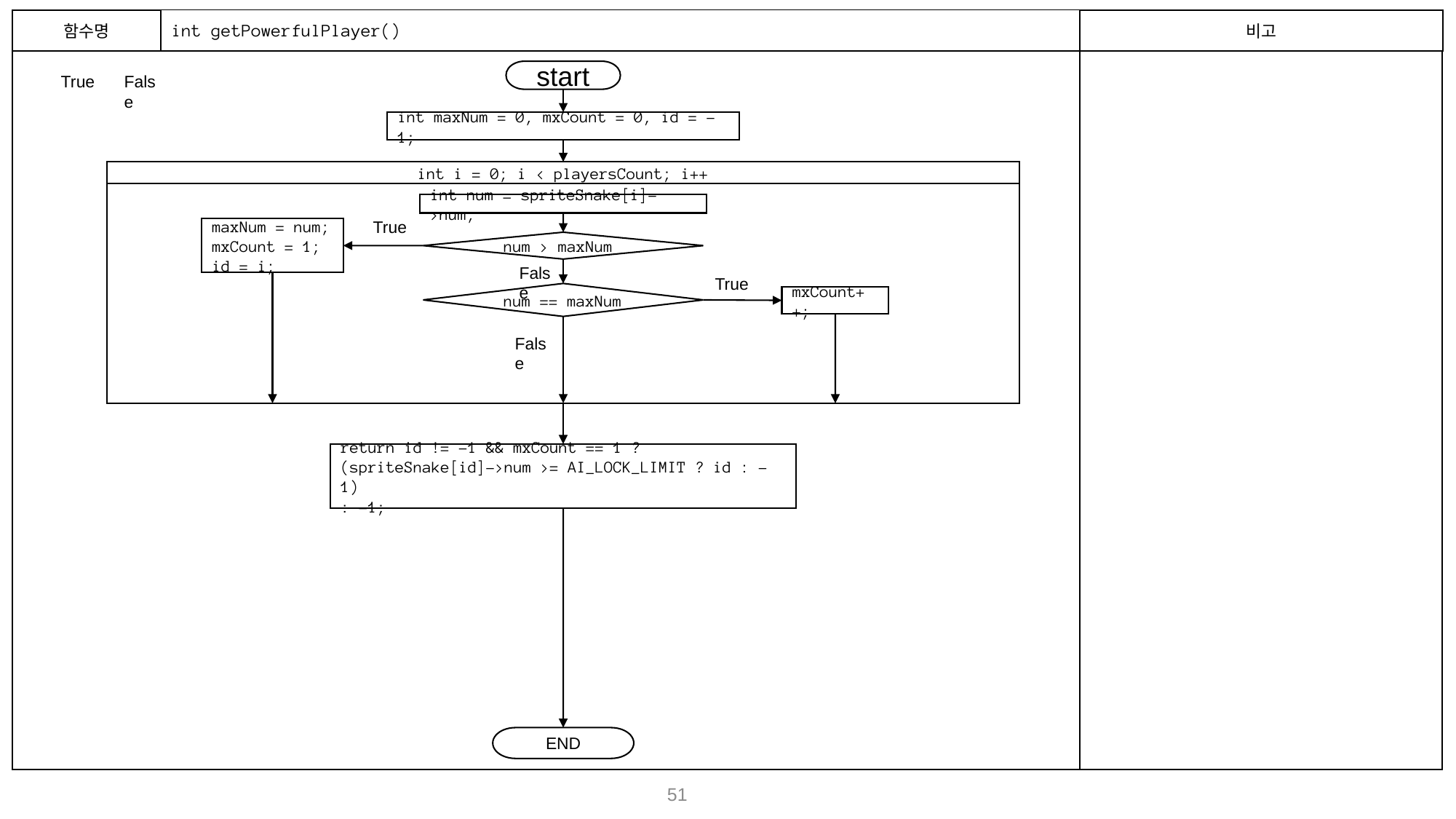

함수명
# int getPowerfulPlayer()
비고

start
True
False
int maxNum = 0, mxCount = 0, id = -1;
int i = 0; i < playersCount; i++

int num = spriteSnake[i]->num;
True
maxNum = num;
mxCount = 1;
id = i;
num > maxNum
False
True
num == maxNum
mxCount++;
False
return id != -1 && mxCount == 1 ?
(spriteSnake[id]->num >= AI_LOCK_LIMIT ? id : -1)
: -1;
END
51